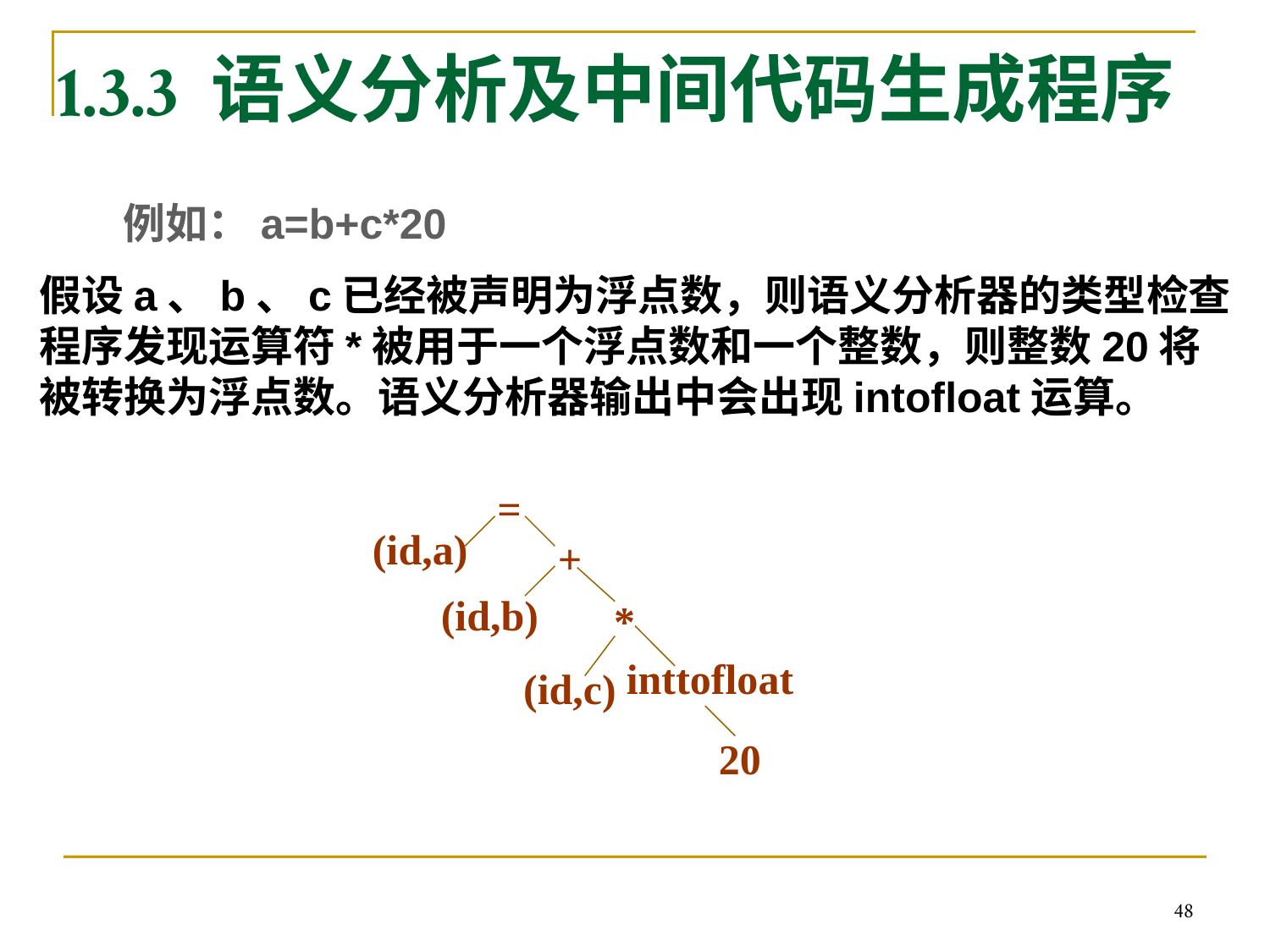

# 1.3.3 语义分析及中间代码生成程序
　　例如：a=b+c*20
假设a、b、c已经被声明为浮点数，则语义分析器的类型检查程序发现运算符*被用于一个浮点数和一个整数，则整数20将被转换为浮点数。语义分析器输出中会出现intofloat运算。
=
(id,a)

+

(id,b)
*

inttofloat
(id,c)

20
48